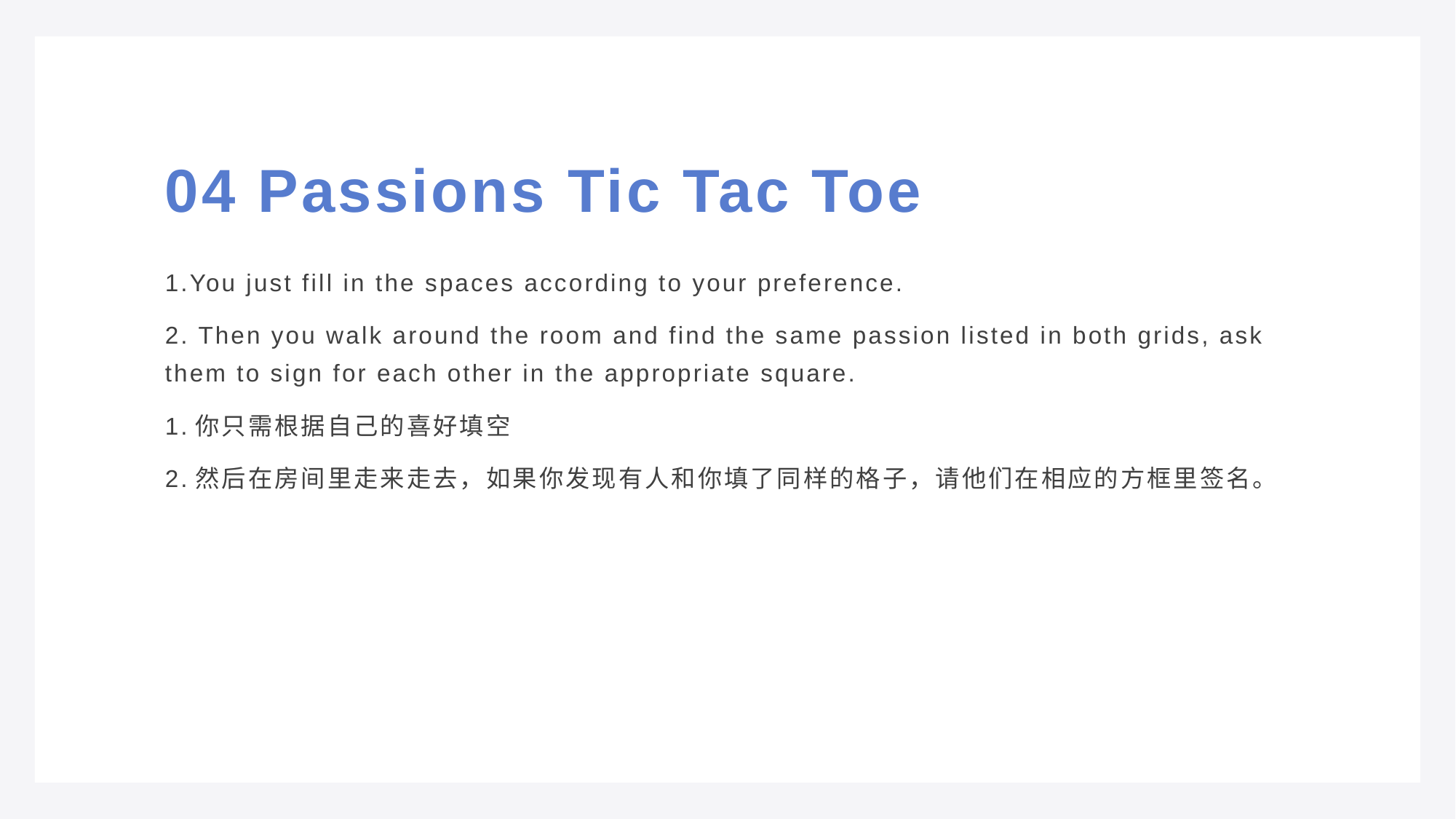

# 04 Passions Tic Tac Toe
1.You just fill in the spaces according to your preference.
2. Then you walk around the room and find the same passion listed in both grids, ask them to sign for each other in the appropriate square.
1.你只需根据自己的喜好填空
2.然后在房间里走来走去，如果你发现有人和你填了同样的格子，请他们在相应的方框里签名。